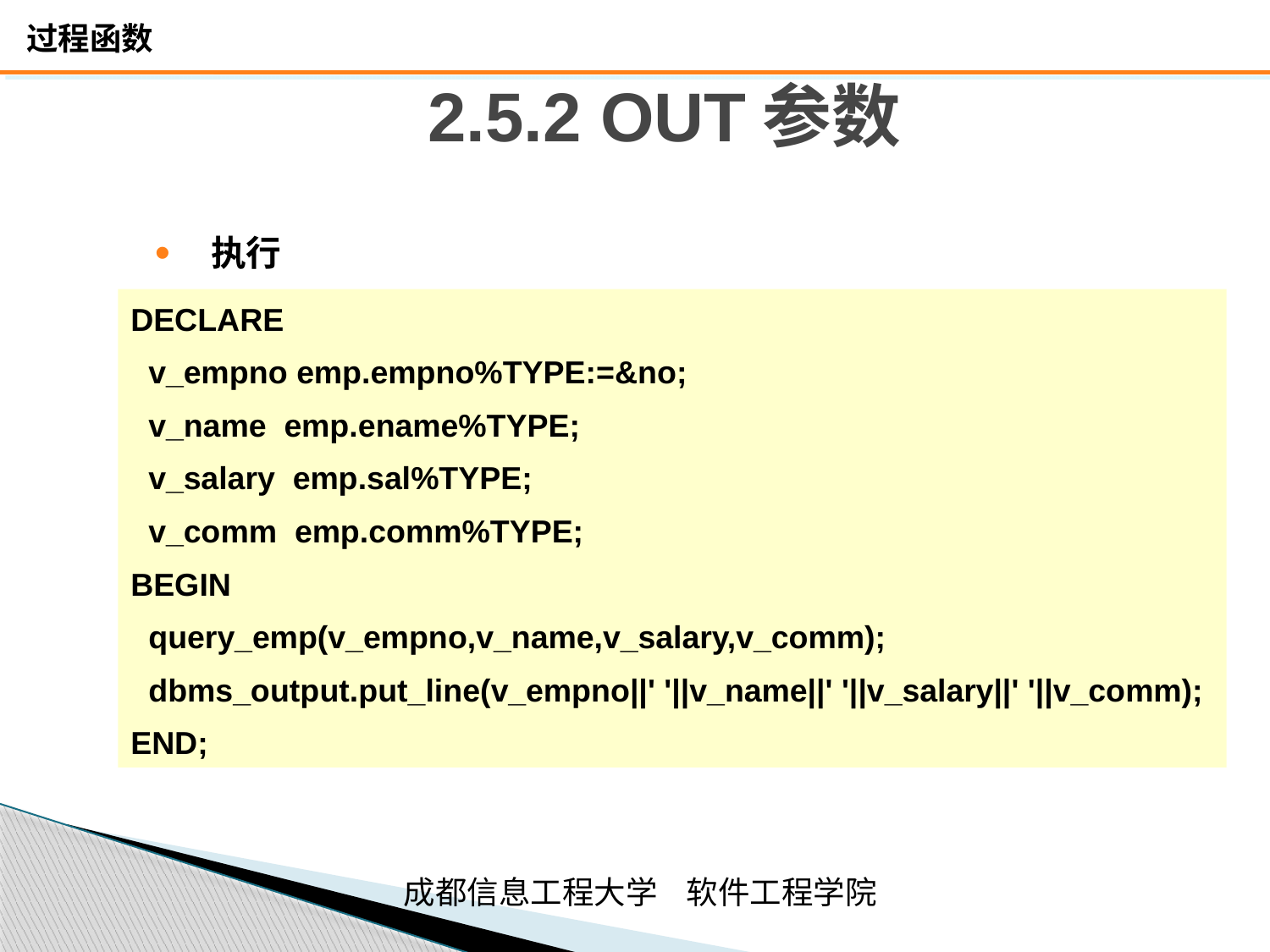

# 2.5.2 OUT参数
执行
DECLARE
  v_empno emp.empno%TYPE:=&no;
  v_name  emp.ename%TYPE;
  v_salary  emp.sal%TYPE;
  v_comm  emp.comm%TYPE;
BEGIN
  query_emp(v_empno,v_name,v_salary,v_comm);
  dbms_output.put_line(v_empno||' '||v_name||' '||v_salary||' '||v_comm);
END;